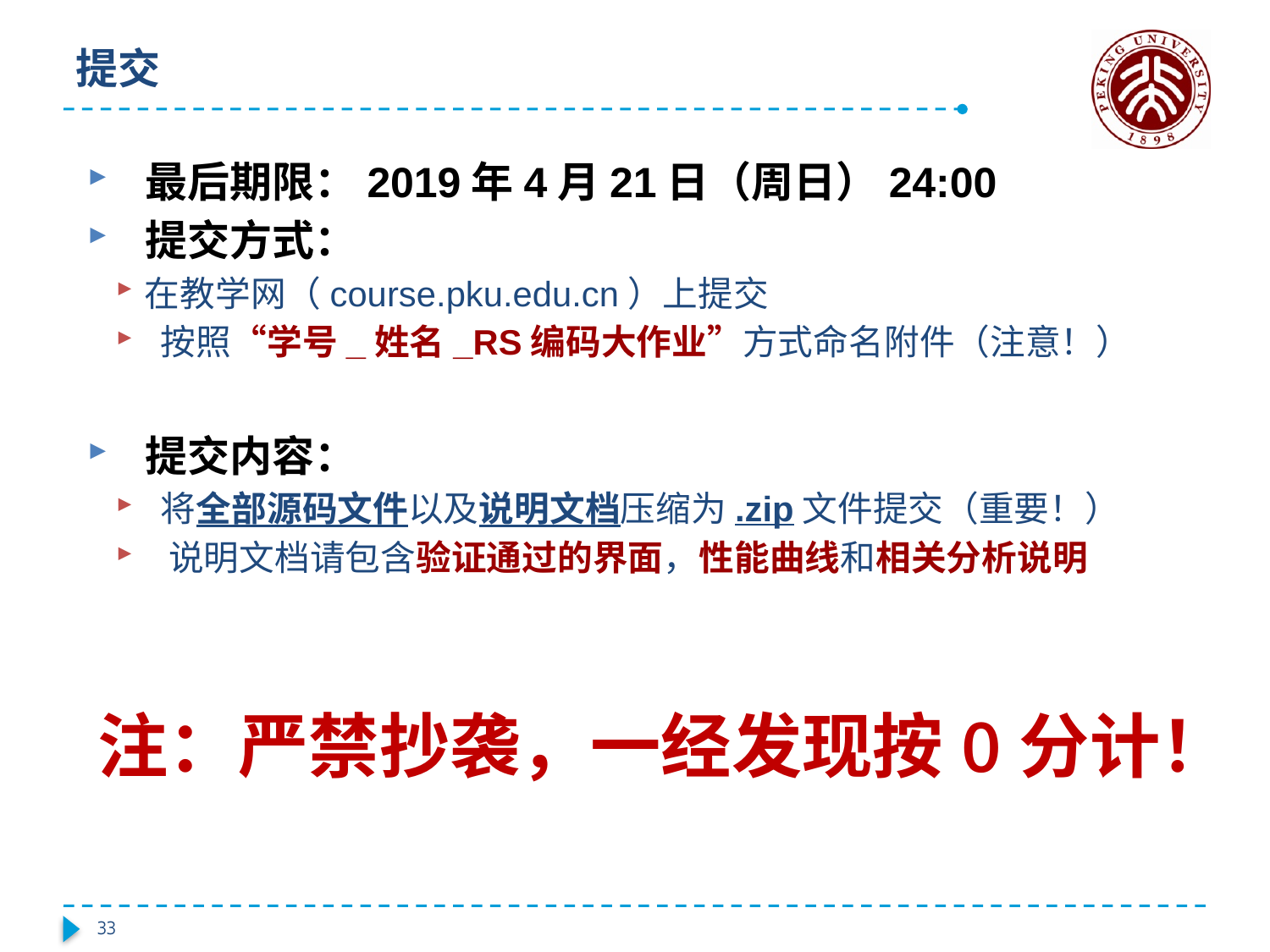

# 提交
  最后期限：2019年4月21日（周日）24:00
  提交方式：
在教学网（course.pku.edu.cn）上提交
 按照“学号_姓名_RS编码大作业”方式命名附件（注意！）

  提交内容：
 将全部源码文件以及说明文档压缩为.zip文件提交（重要！）
  说明文档请包含验证通过的界面，性能曲线和相关分析说明

注：严禁抄袭，一经发现按0分计！

33